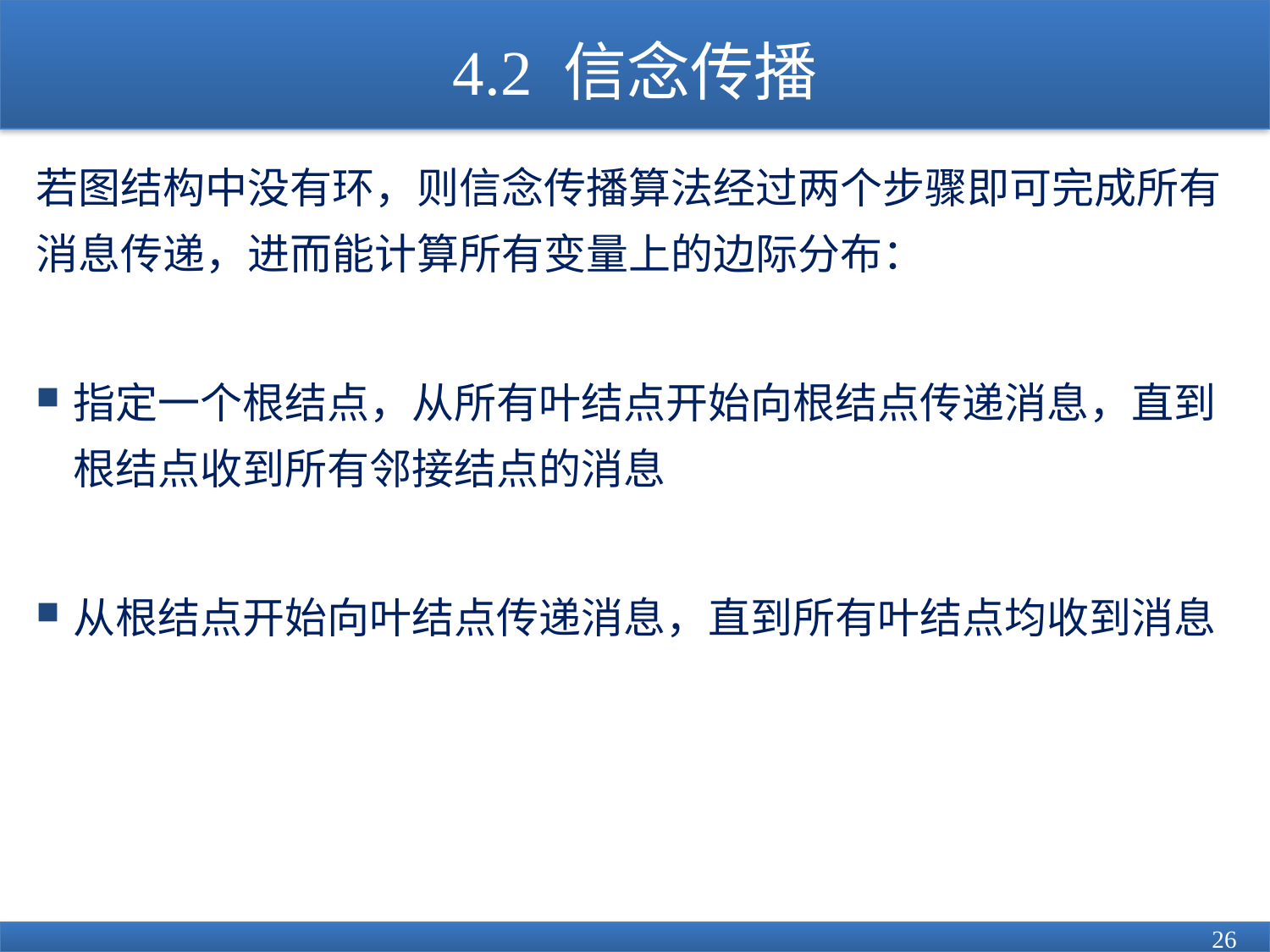

# 4.2 信念传播
若图结构中没有环，则信念传播算法经过两个步骤即可完成所有消息传递，进而能计算所有变量上的边际分布：

指定一个根结点，从所有叶结点开始向根结点传递消息，直到根结点收到所有邻接结点的消息

从根结点开始向叶结点传递消息，直到所有叶结点均收到消息
26